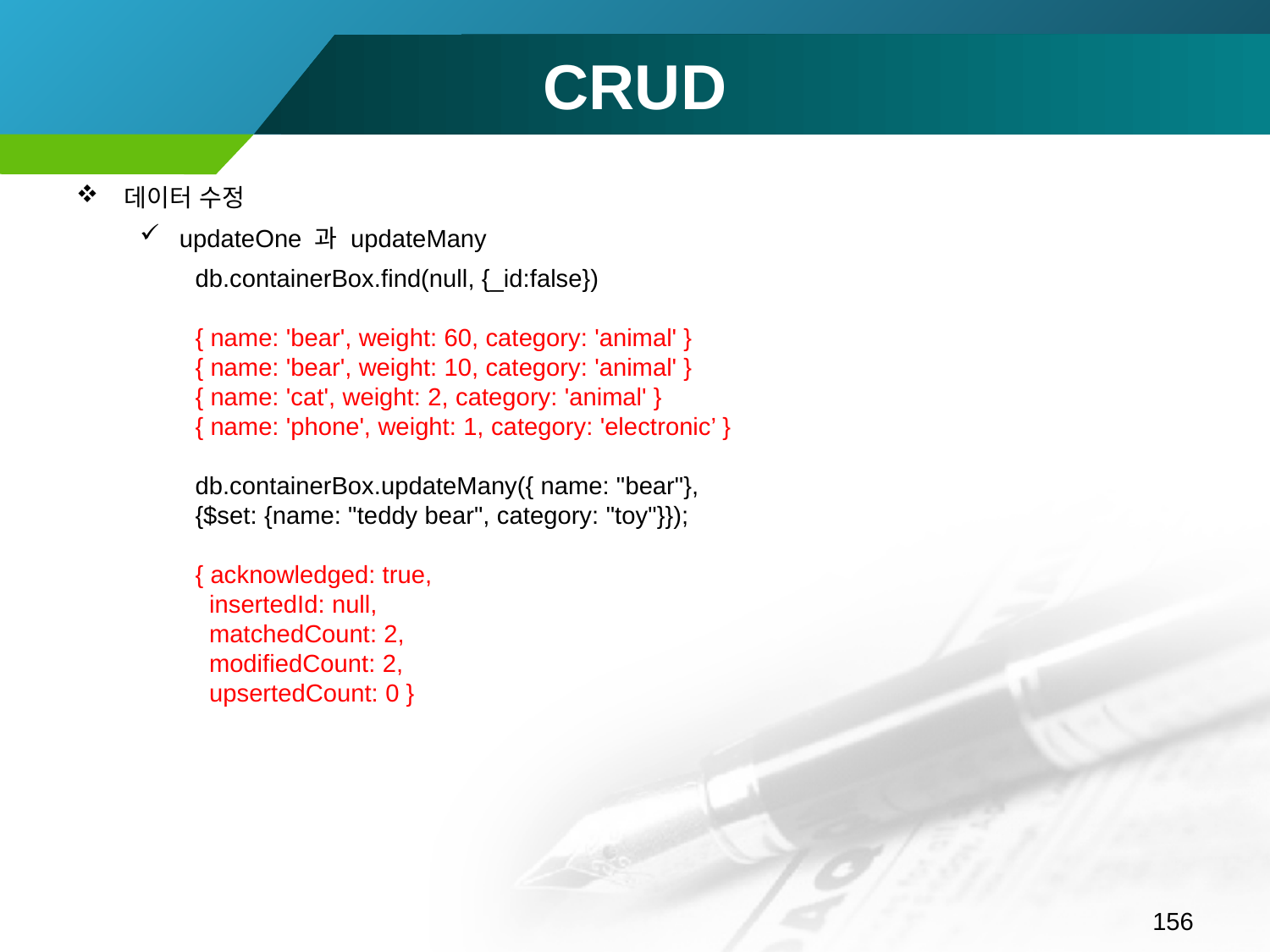

# CRUD
데이터 수정
updateOne 과 updateMany
db.containerBox.find(null, {_id:false})

{ name: 'bear', weight: 60, category: 'animal' }
{ name: 'bear', weight: 10, category: 'animal' }
{ name: 'cat', weight: 2, category: 'animal' }
{ name: 'phone', weight: 1, category: 'electronic’ }

db.containerBox.updateMany({ name: "bear"},
{$set: {name: "teddy bear", category: "toy"}});

{ acknowledged: true,
  insertedId: null,
  matchedCount: 2,
  modifiedCount: 2,
  upsertedCount: 0 }

156